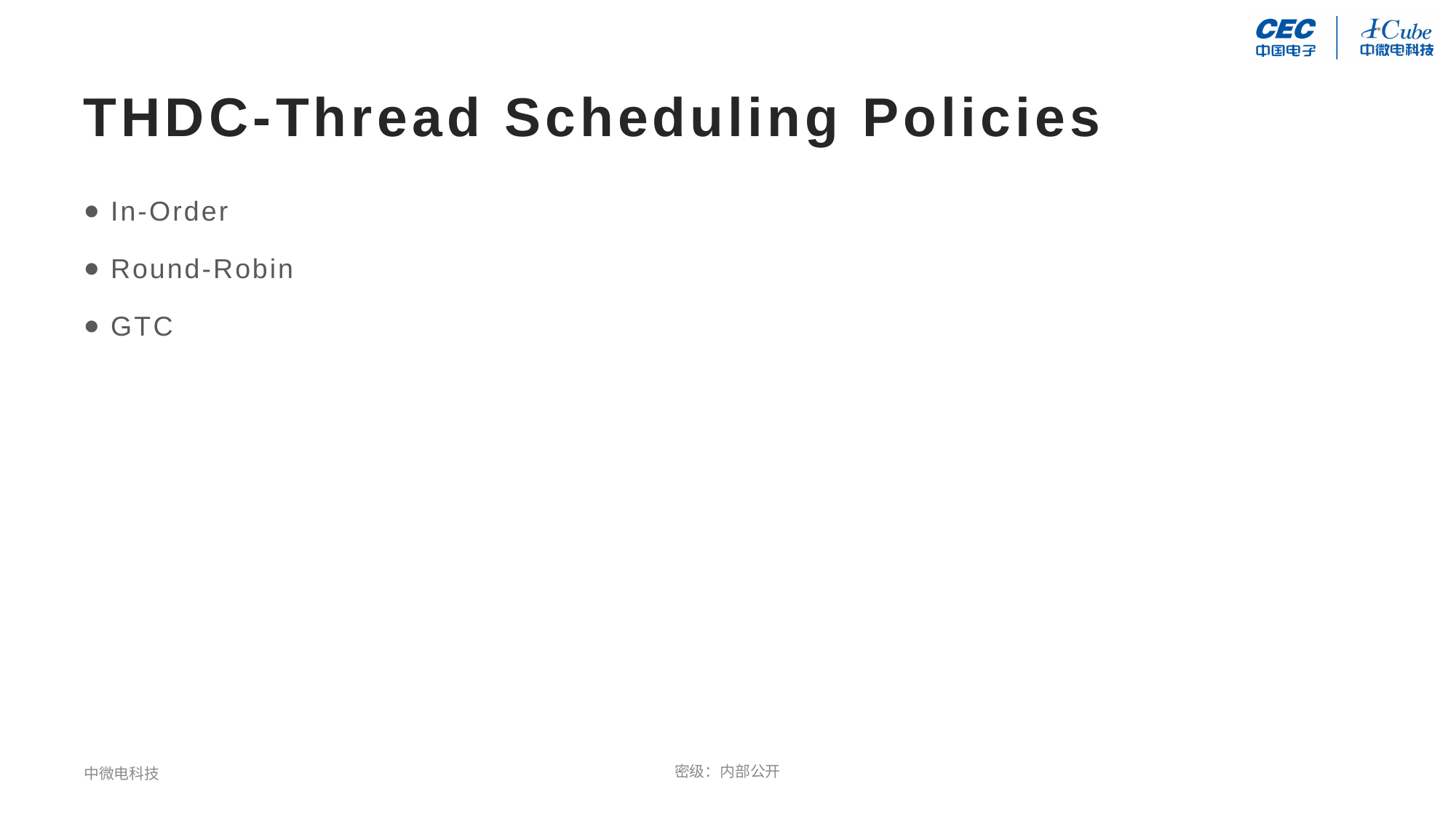

# THDC-Thread Scheduling Policies
In-Order
Round-Robin
GTC
中微电科技
密级：内部公开
15